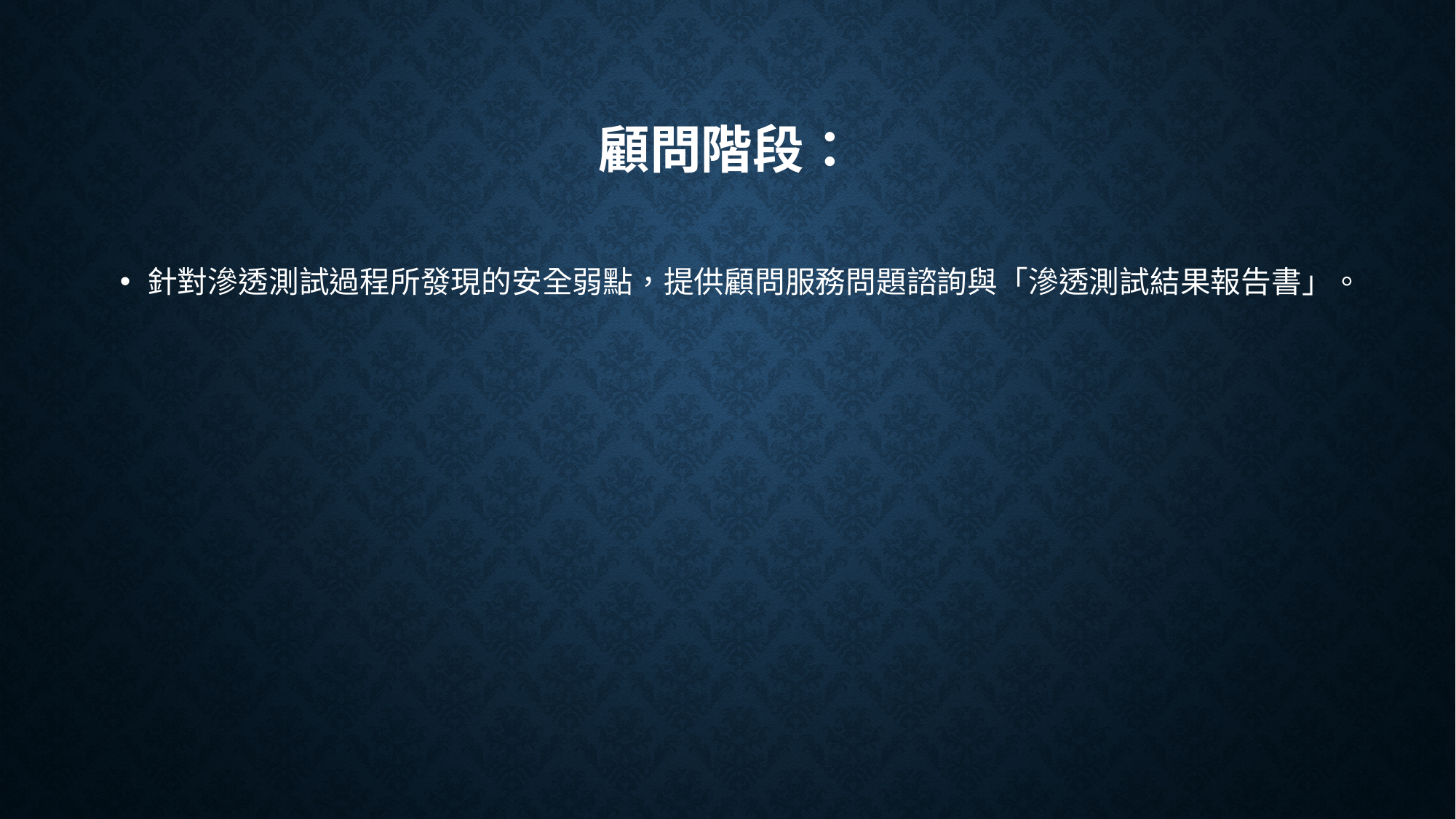

# 顧問階段：
針對滲透測試過程所發現的安全弱點，提供顧問服務問題諮詢與「滲透測試結果報告書」。